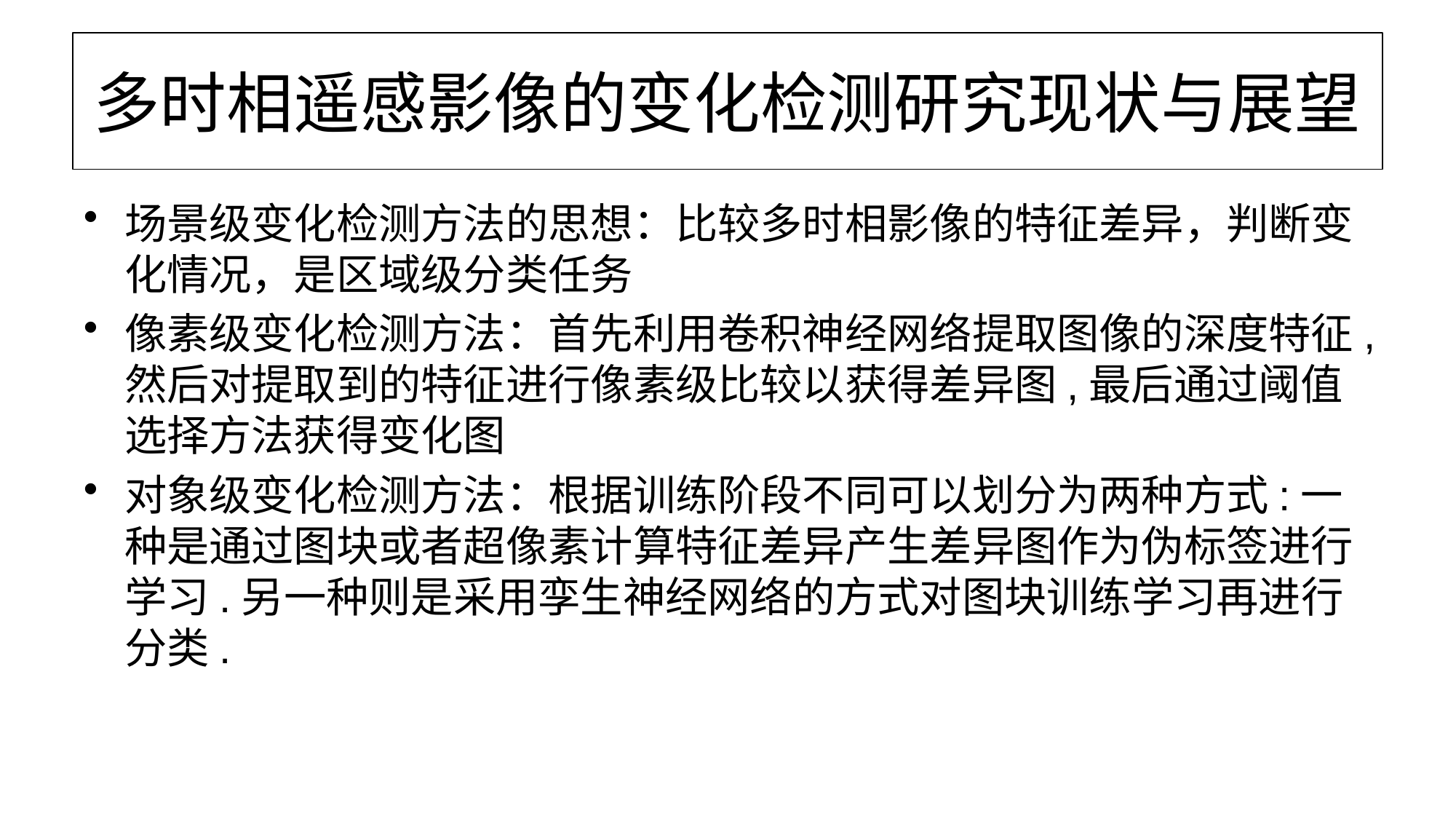

# 多时相遥感影像的变化检测研究现状与展望
场景级变化检测方法的思想：比较多时相影像的特征差异，判断变化情况，是区域级分类任务
像素级变化检测方法：首先利用卷积神经网络提取图像的深度特征,然后对提取到的特征进行像素级比较以获得差异图,最后通过阈值选择方法获得变化图
对象级变化检测方法：根据训练阶段不同可以划分为两种方式:一种是通过图块或者超像素计算特征差异产生差异图作为伪标签进行学习.另一种则是采用孪生神经网络的方式对图块训练学习再进行分类.